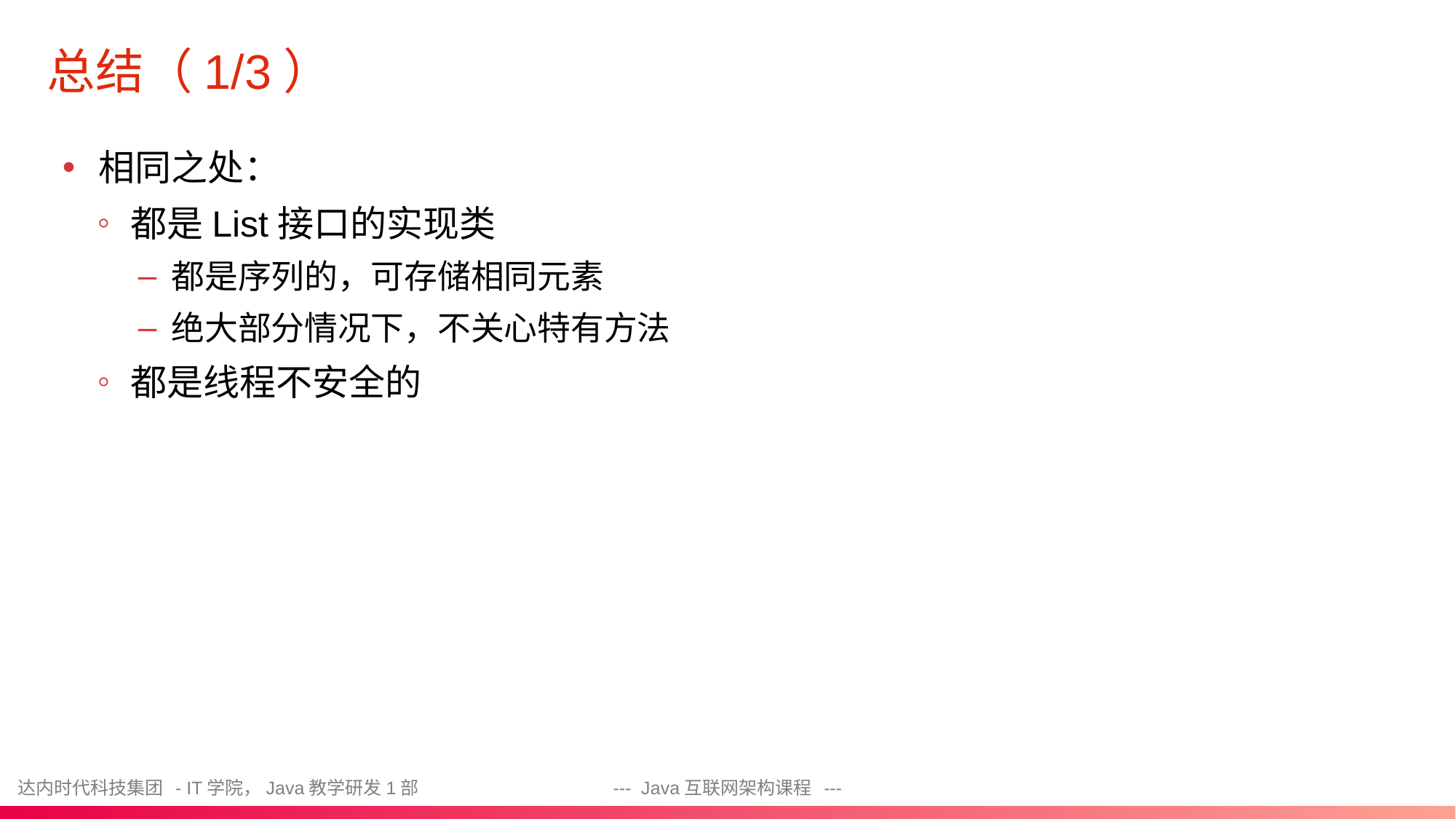

# 总结（1/3）
相同之处：
都是List接口的实现类
都是序列的，可存储相同元素
绝大部分情况下，不关心特有方法
都是线程不安全的